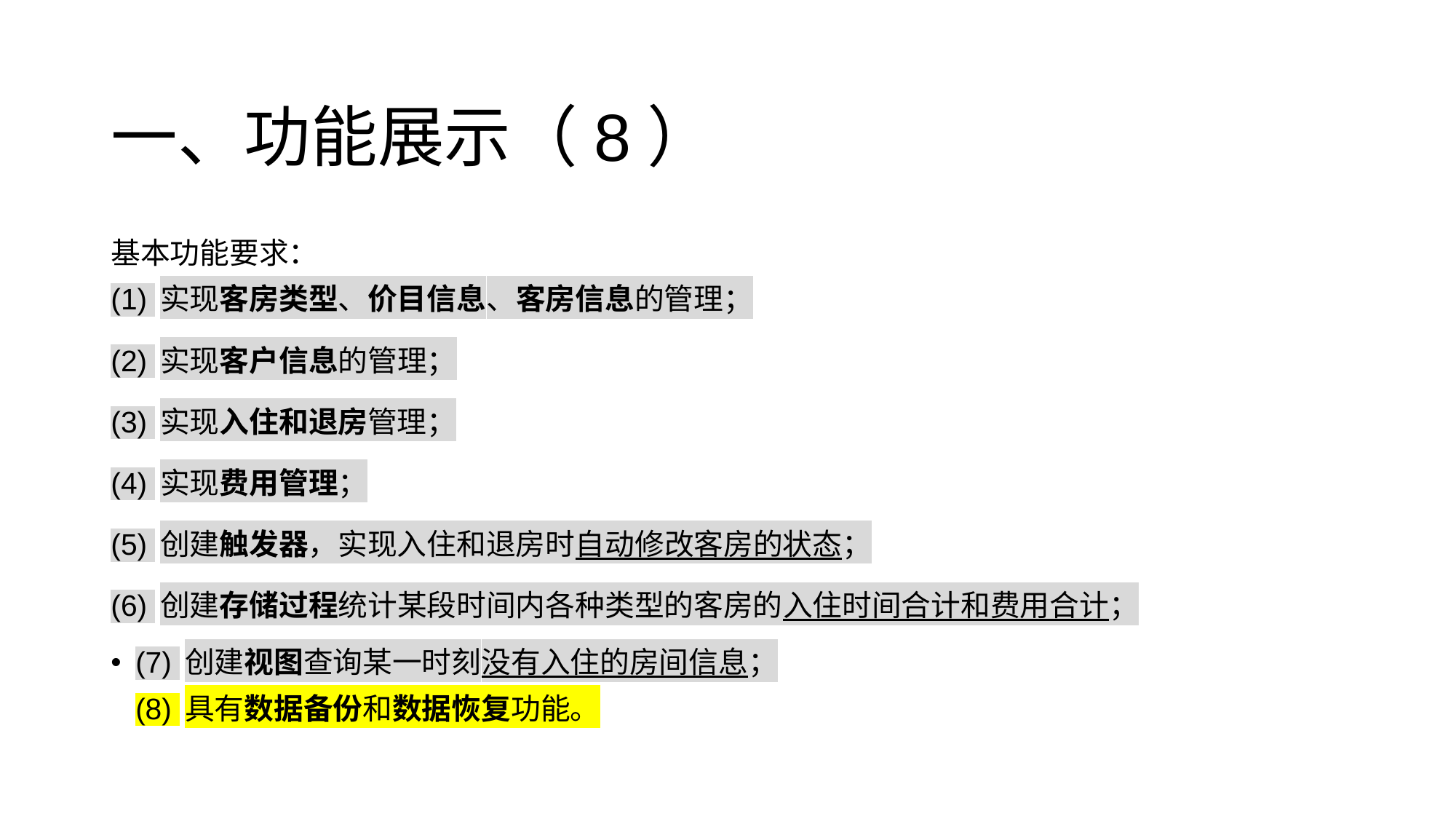

# 一、功能展示（8）
基本功能要求：
(1) 实现客房类型、价目信息、客房信息的管理；
(2) 实现客户信息的管理；
(3) 实现入住和退房管理；
(4) 实现费用管理；
(5) 创建触发器，实现入住和退房时自动修改客房的状态；
(6) 创建存储过程统计某段时间内各种类型的客房的入住时间合计和费用合计；
(7) 创建视图查询某一时刻没有入住的房间信息；
(8) 具有数据备份和数据恢复功能。